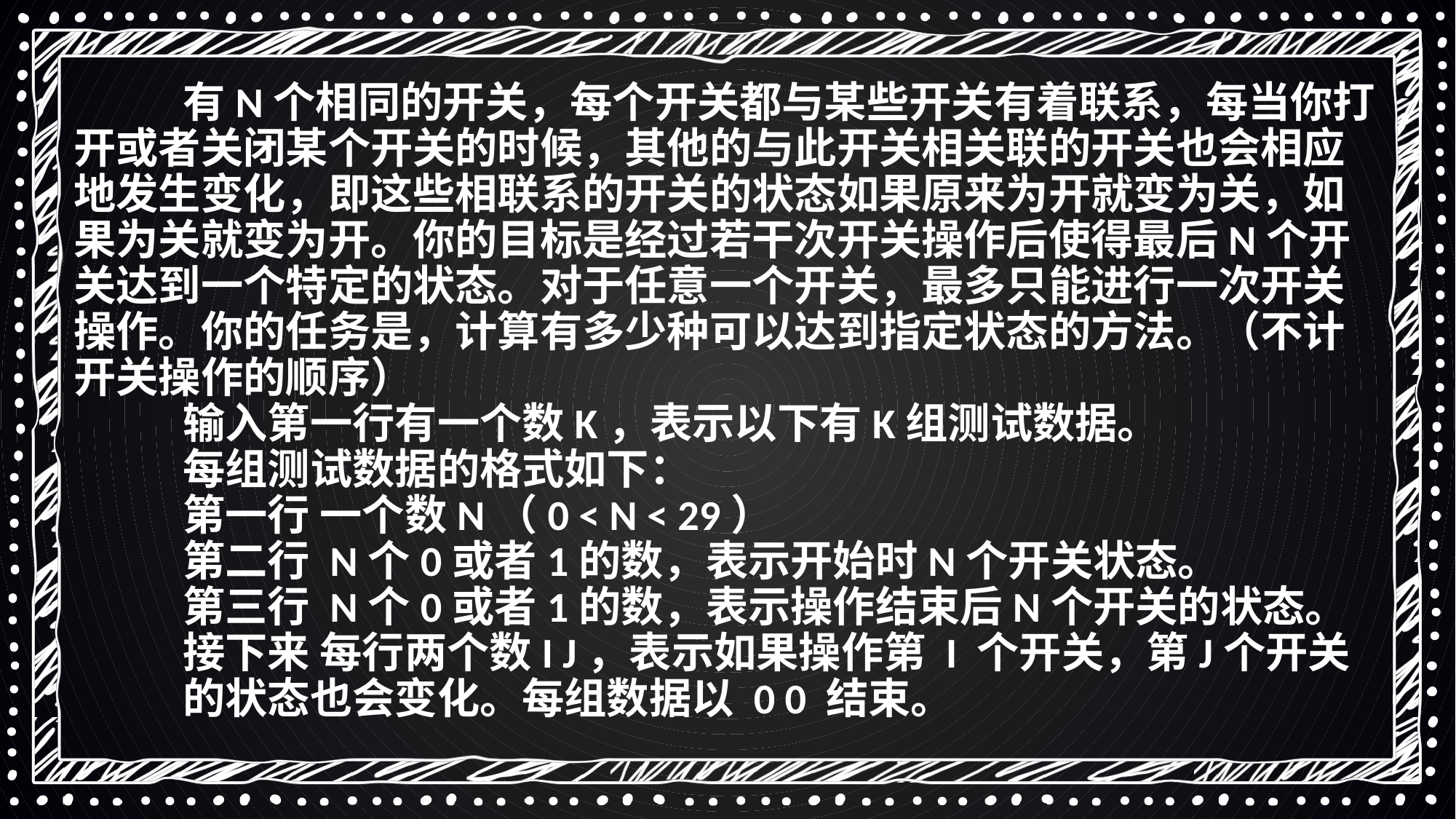

有N个相同的开关，每个开关都与某些开关有着联系，每当你打开或者关闭某个开关的时候，其他的与此开关相关联的开关也会相应地发生变化，即这些相联系的开关的状态如果原来为开就变为关，如果为关就变为开。你的目标是经过若干次开关操作后使得最后N个开关达到一个特定的状态。对于任意一个开关，最多只能进行一次开关操作。你的任务是，计算有多少种可以达到指定状态的方法。（不计开关操作的顺序）
	输入第一行有一个数K，表示以下有K组测试数据。
每组测试数据的格式如下：
第一行 一个数N（0 < N < 29）
第二行 N个0或者1的数，表示开始时N个开关状态。
第三行 N个0或者1的数，表示操作结束后N个开关的状态。
接下来 每行两个数I J，表示如果操作第 I 个开关，第J个开关的状态也会变化。每组数据以 0 0 结束。